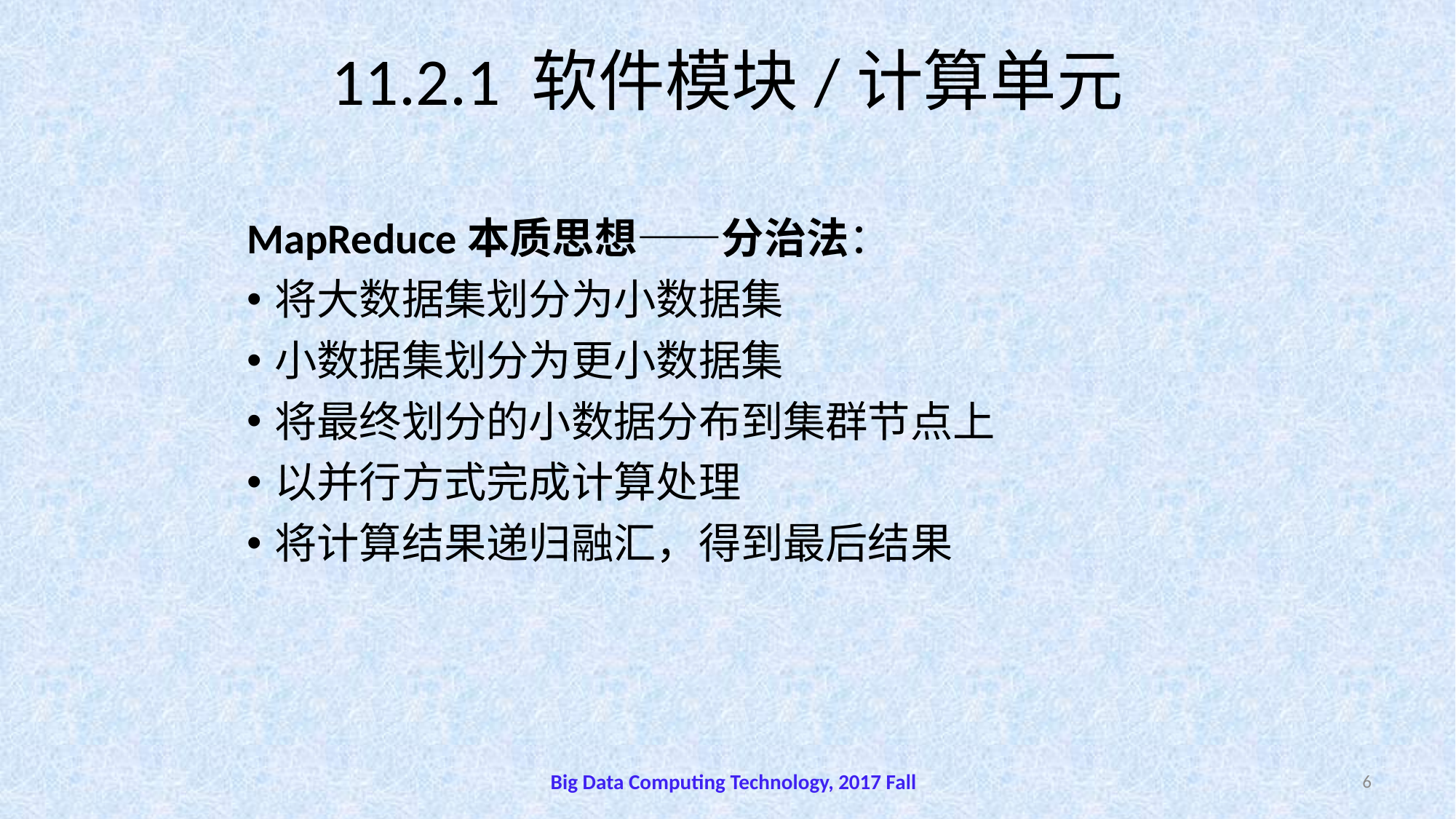

# 11.2.1 软件模块/计算单元
MapReduce本质思想——分治法：
将大数据集划分为小数据集
小数据集划分为更小数据集
将最终划分的小数据分布到集群节点上
以并行方式完成计算处理
将计算结果递归融汇，得到最后结果
Big Data Computing Technology, 2017 Fall
6